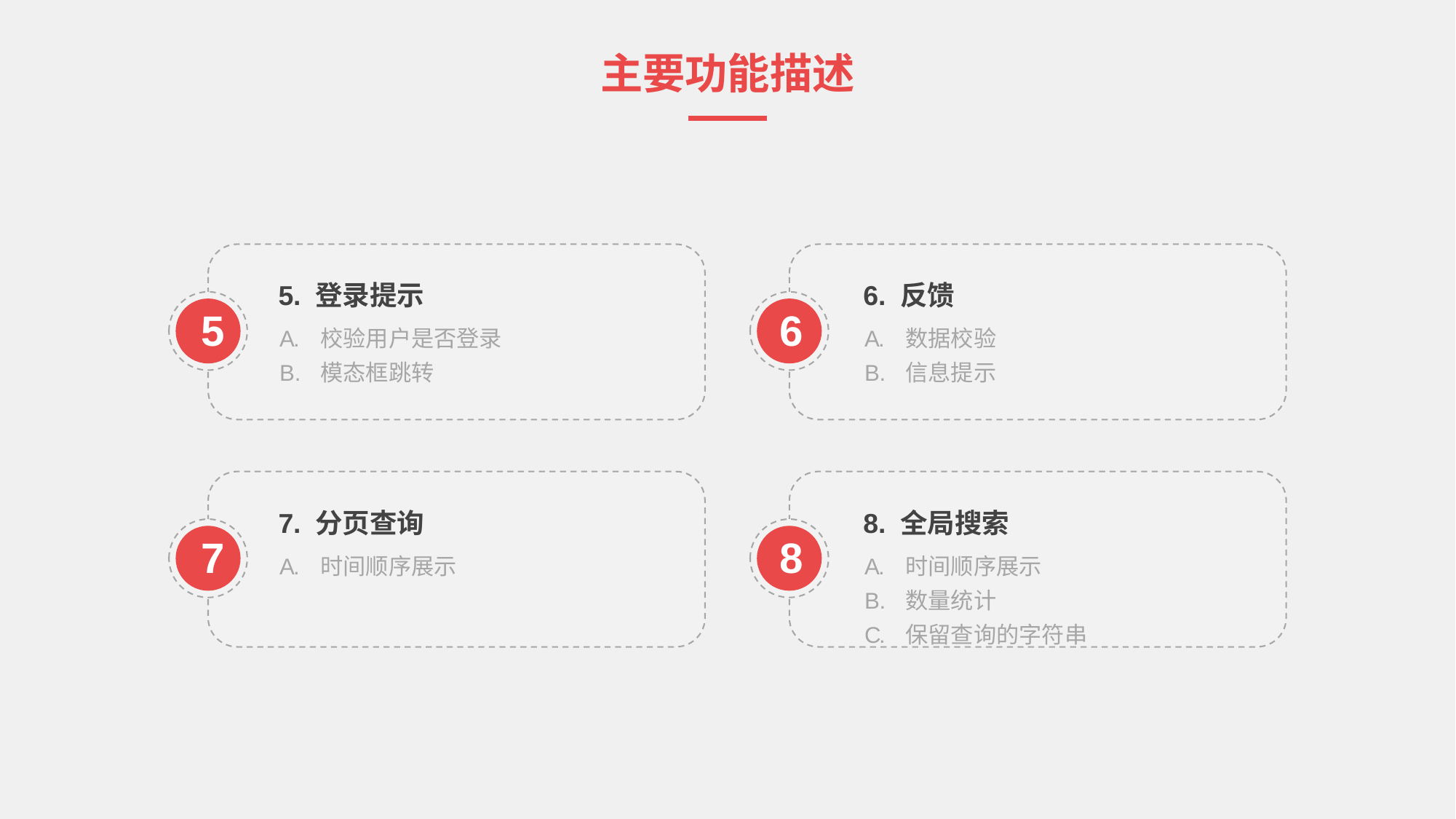

主要功能描述

5. 登录提示
校验用户是否登录
模态框跳转

5

6. 反馈
数据校验
信息提示

6

7. 分页查询
时间顺序展示

7

8. 全局搜索
时间顺序展示
数量统计
保留查询的字符串

8